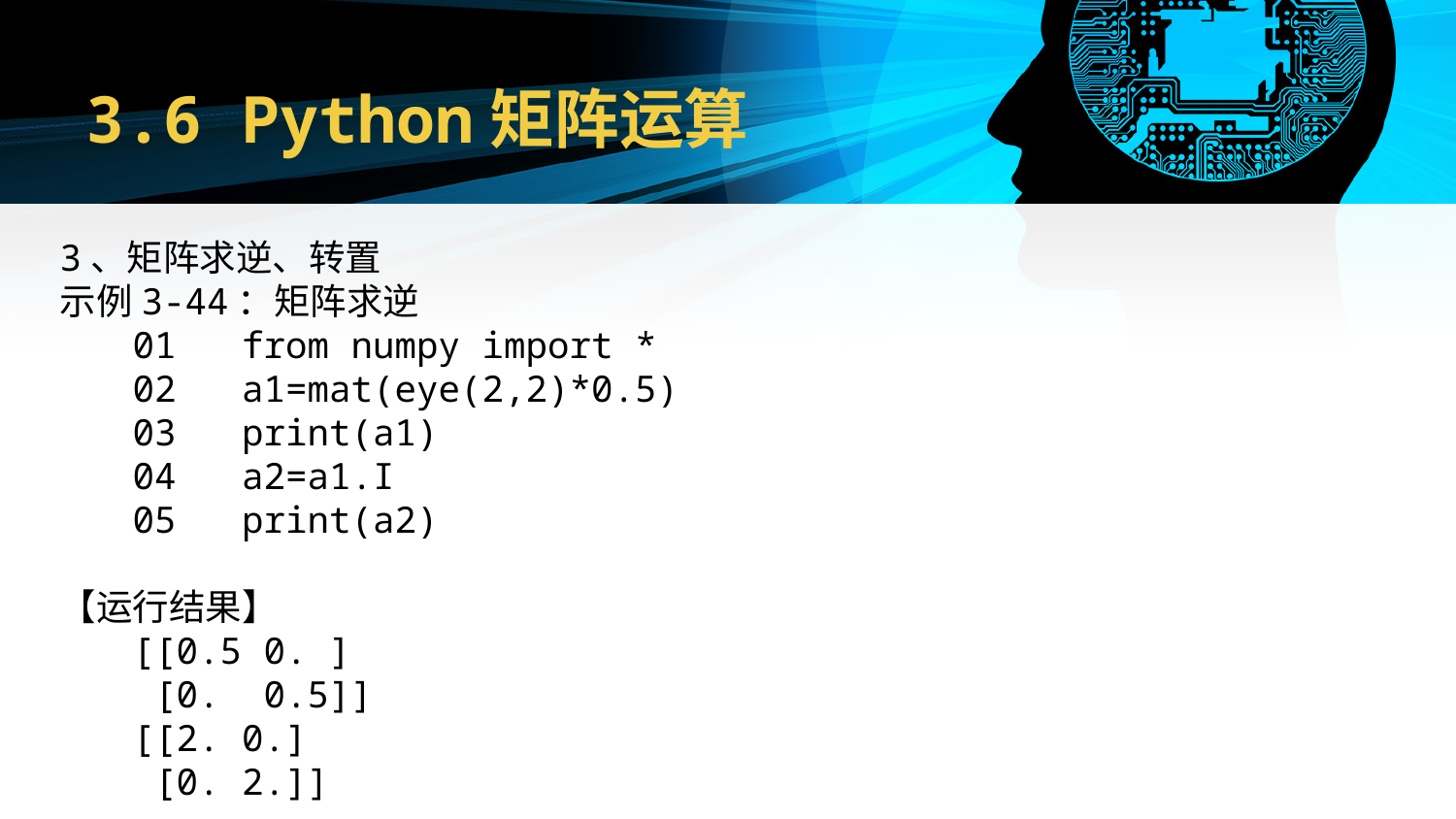

# 3.6 Python矩阵运算
3、矩阵求逆、转置
示例3-44：矩阵求逆
01   from numpy import *
02   a1=mat(eye(2,2)*0.5)
03   print(a1)
04   a2=a1.I
05   print(a2)

【运行结果】
[[0.5 0. ]
 [0.  0.5]]
[[2. 0.]
 [0. 2.]]